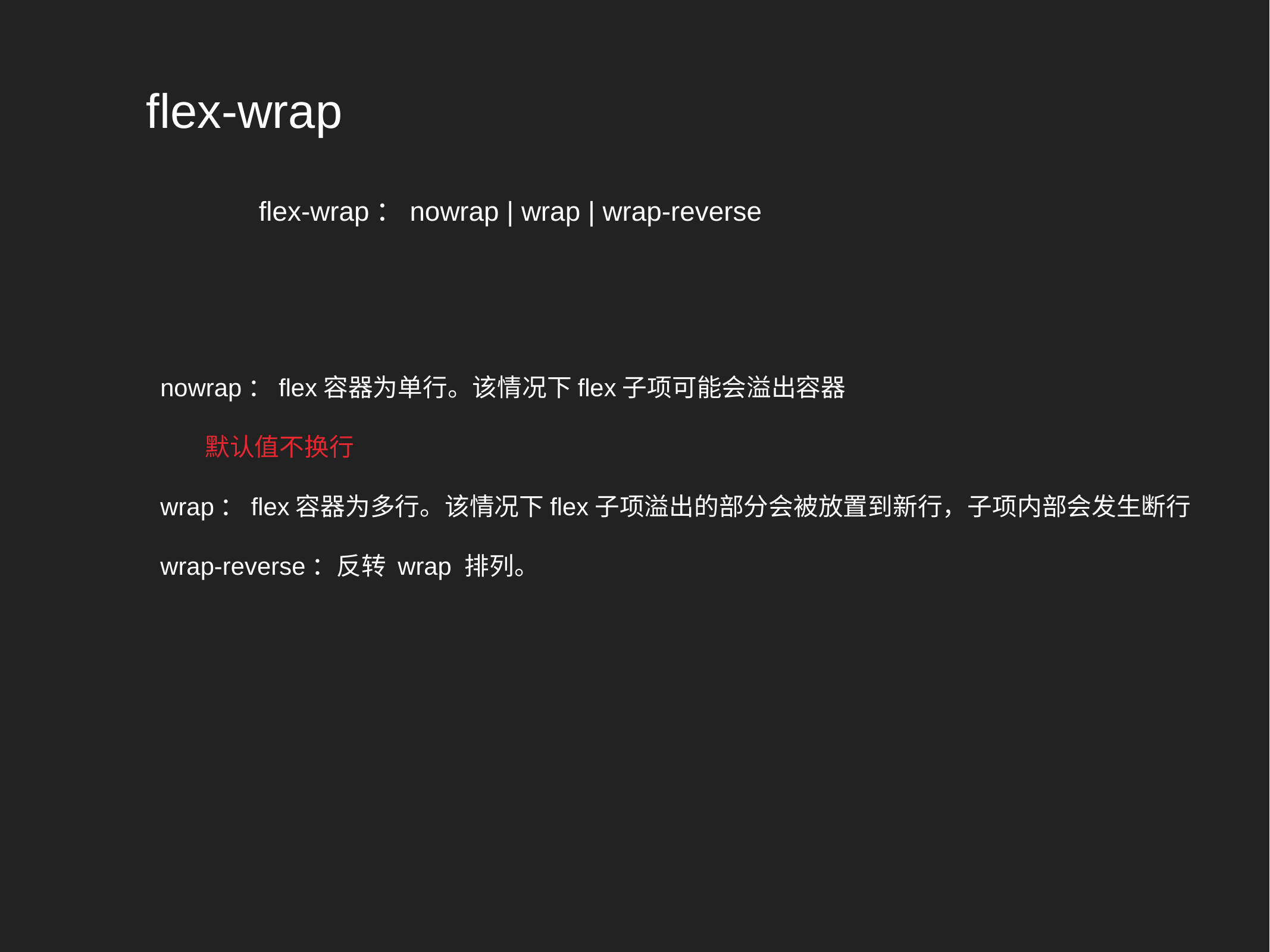

flex-wrap
flex-wrap：nowrap | wrap | wrap-reverse
nowrap：flex容器为单行。该情况下flex子项可能会溢出容器
默认值不换行
wrap：flex容器为多行。该情况下flex子项溢出的部分会被放置到新行，子项内部会发生断行
wrap-reverse：反转 wrap 排列。